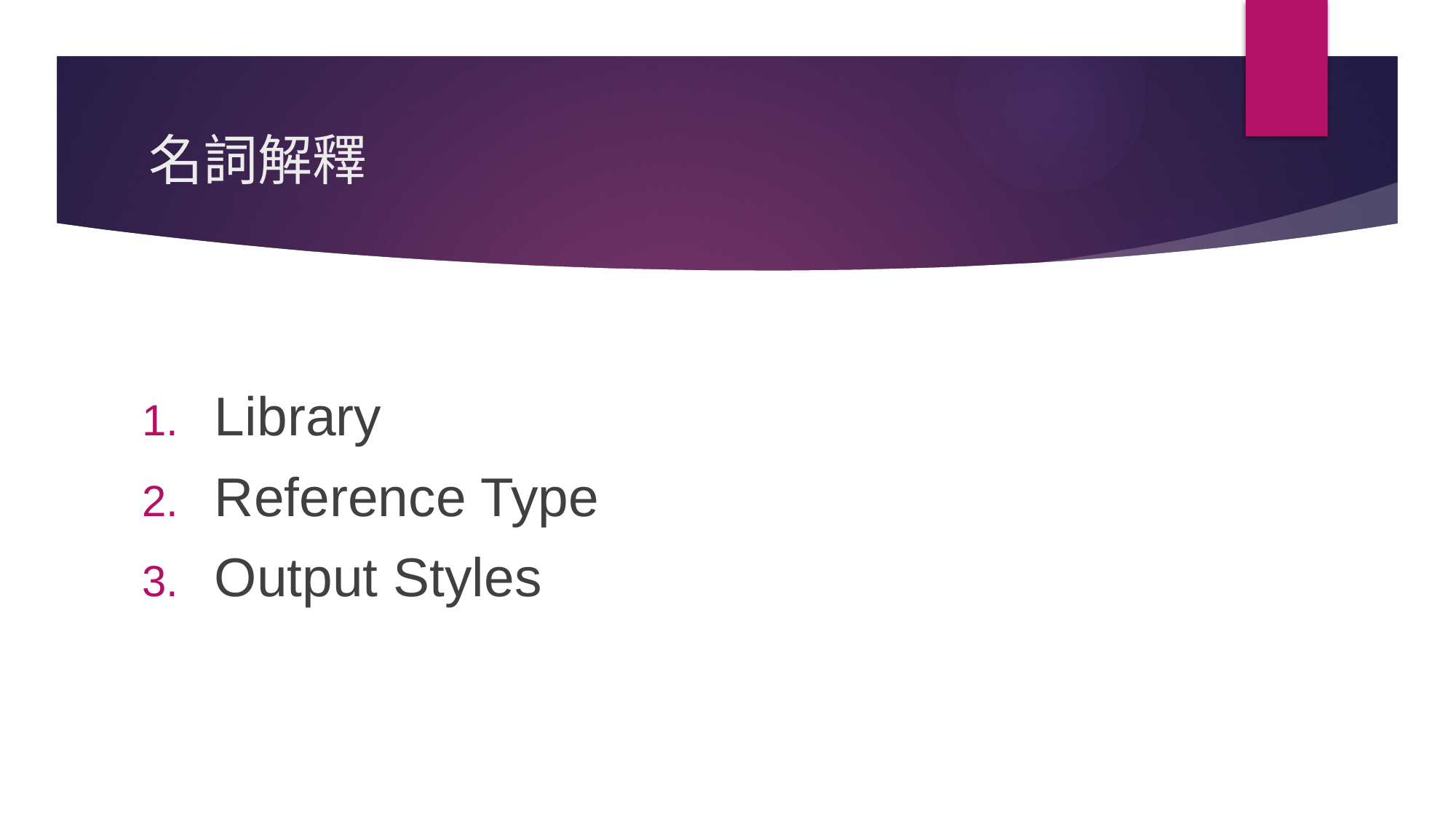

# 名詞解釋

Library
Reference Type
Output Styles